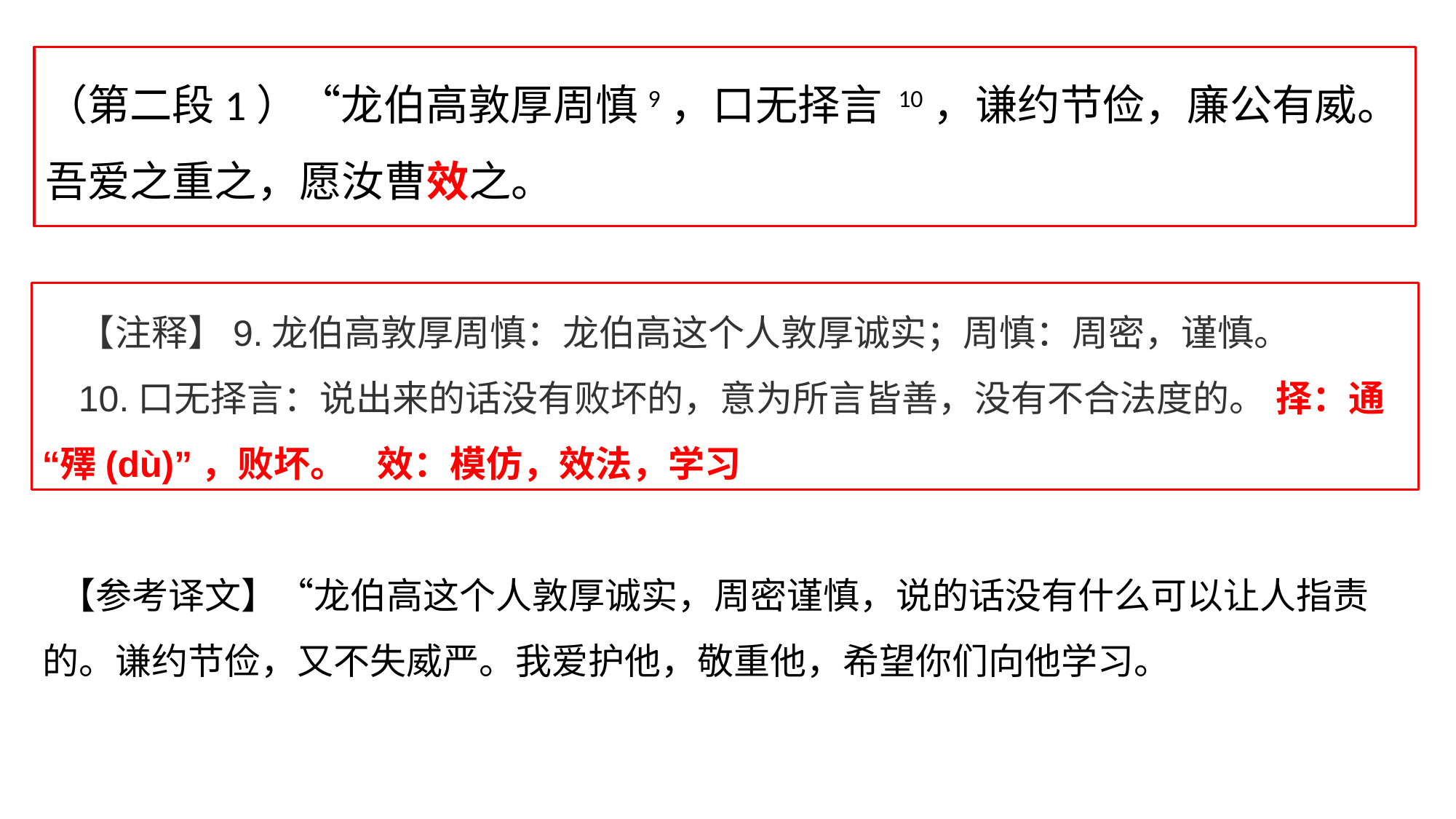

（第二段1）“龙伯高敦厚周慎9，口无择言 10，谦约节俭，廉公有威。吾爱之重之，愿汝曹效之。
【注释】9.龙伯高敦厚周慎：龙伯高这个人敦厚诚实；周慎：周密，谨慎。
10.口无择言：说出来的话没有败坏的，意为所言皆善，没有不合法度的。 择：通“殬(dù)”，败坏。   效：模仿，效法，学习
 【参考译文】“龙伯高这个人敦厚诚实，周密谨慎，说的话没有什么可以让人指责的。谦约节俭，又不失威严。我爱护他，敬重他，希望你们向他学习。